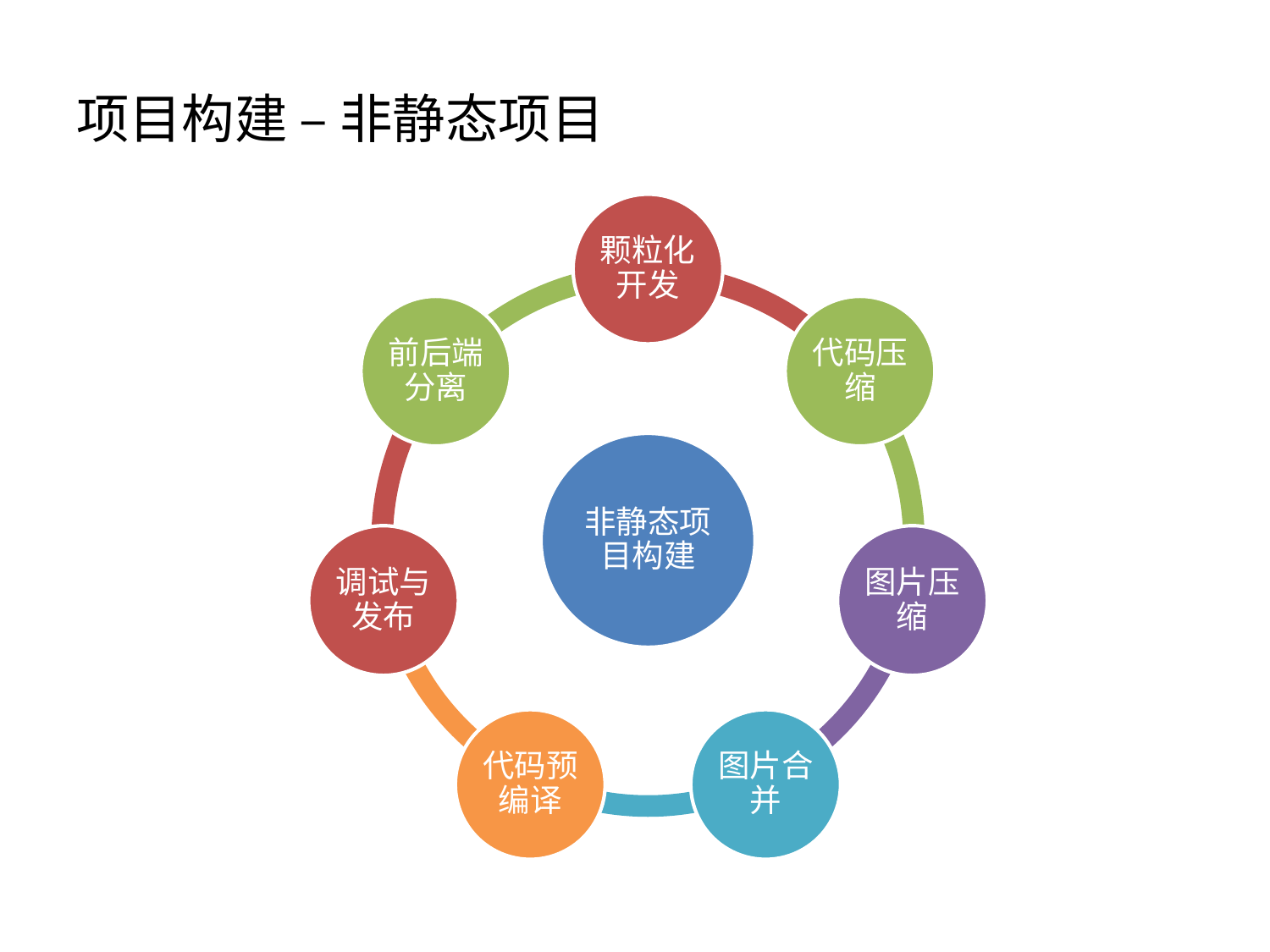

# 项目构建 – 非静态项目
非静态项目构建
颗粒化开发
代码压缩
图片压缩
图片合并
代码预编译
调试与发布
前后端分离